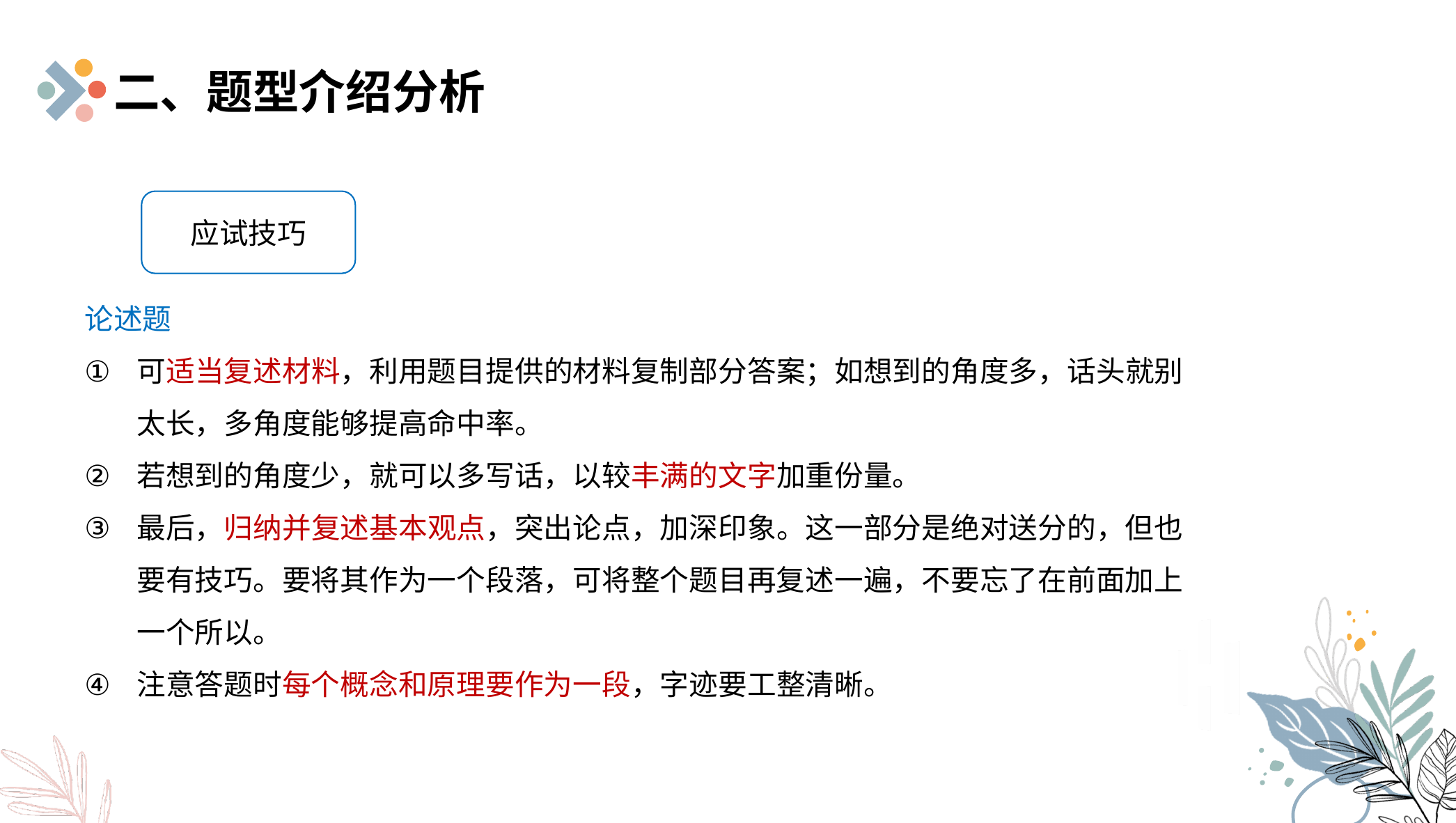

二、题型介绍分析

论述题
可适当复述材料，利用题目提供的材料复制部分答案；如想到的角度多，话头就别太长，多角度能够提高命中率。
若想到的角度少，就可以多写话，以较丰满的文字加重份量。
最后，归纳并复述基本观点，突出论点，加深印象。这一部分是绝对送分的，但也要有技巧。要将其作为一个段落，可将整个题目再复述一遍，不要忘了在前面加上一个所以。
注意答题时每个概念和原理要作为一段，字迹要工整清晰。
应试技巧